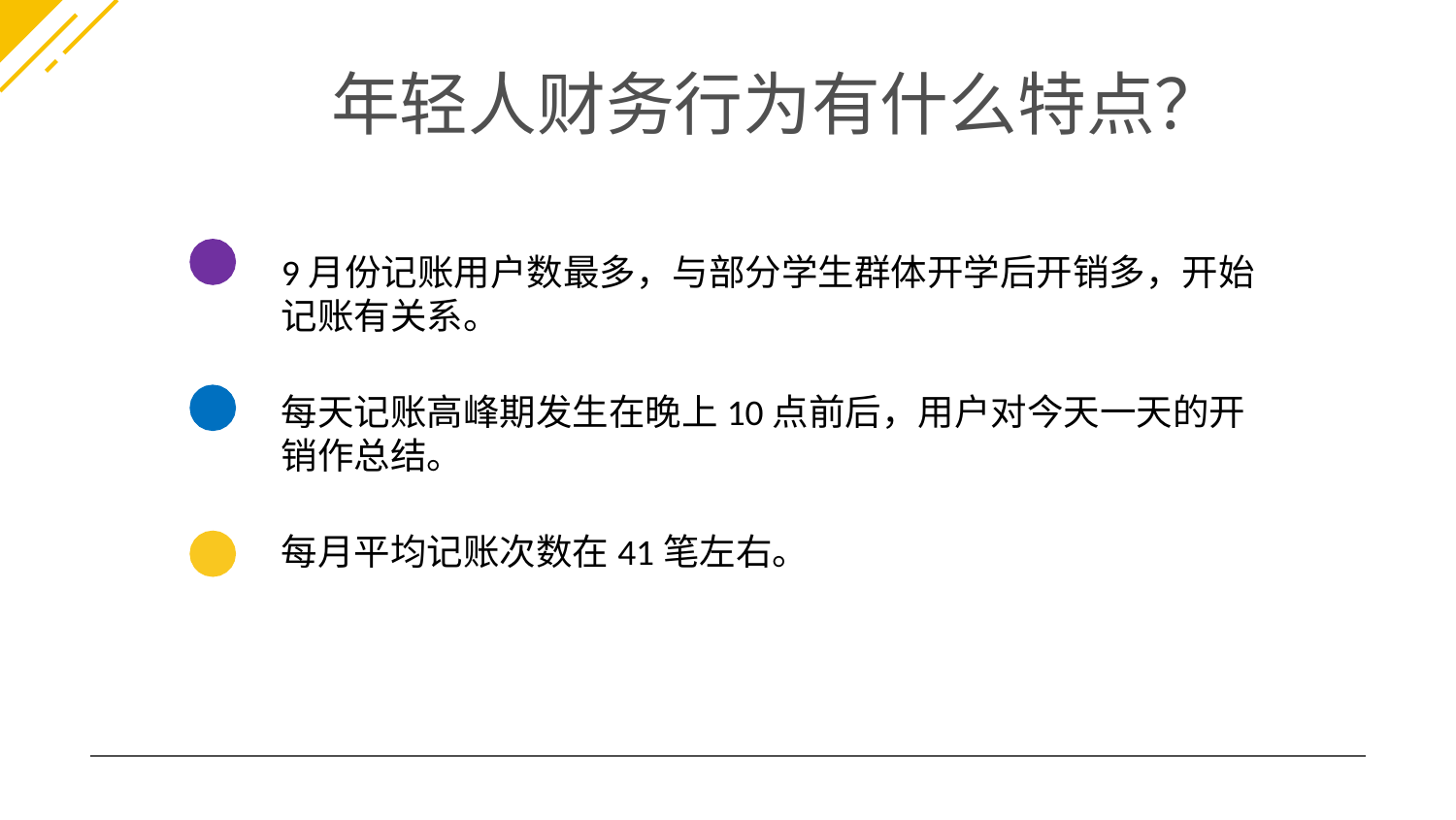

# 年轻人财务行为有什么特点？

9月份记账用户数最多，与部分学生群体开学后开销多，开始记账有关系。

每天记账高峰期发生在晚上10点前后，用户对今天一天的开销作总结。

每月平均记账次数在41笔左右。